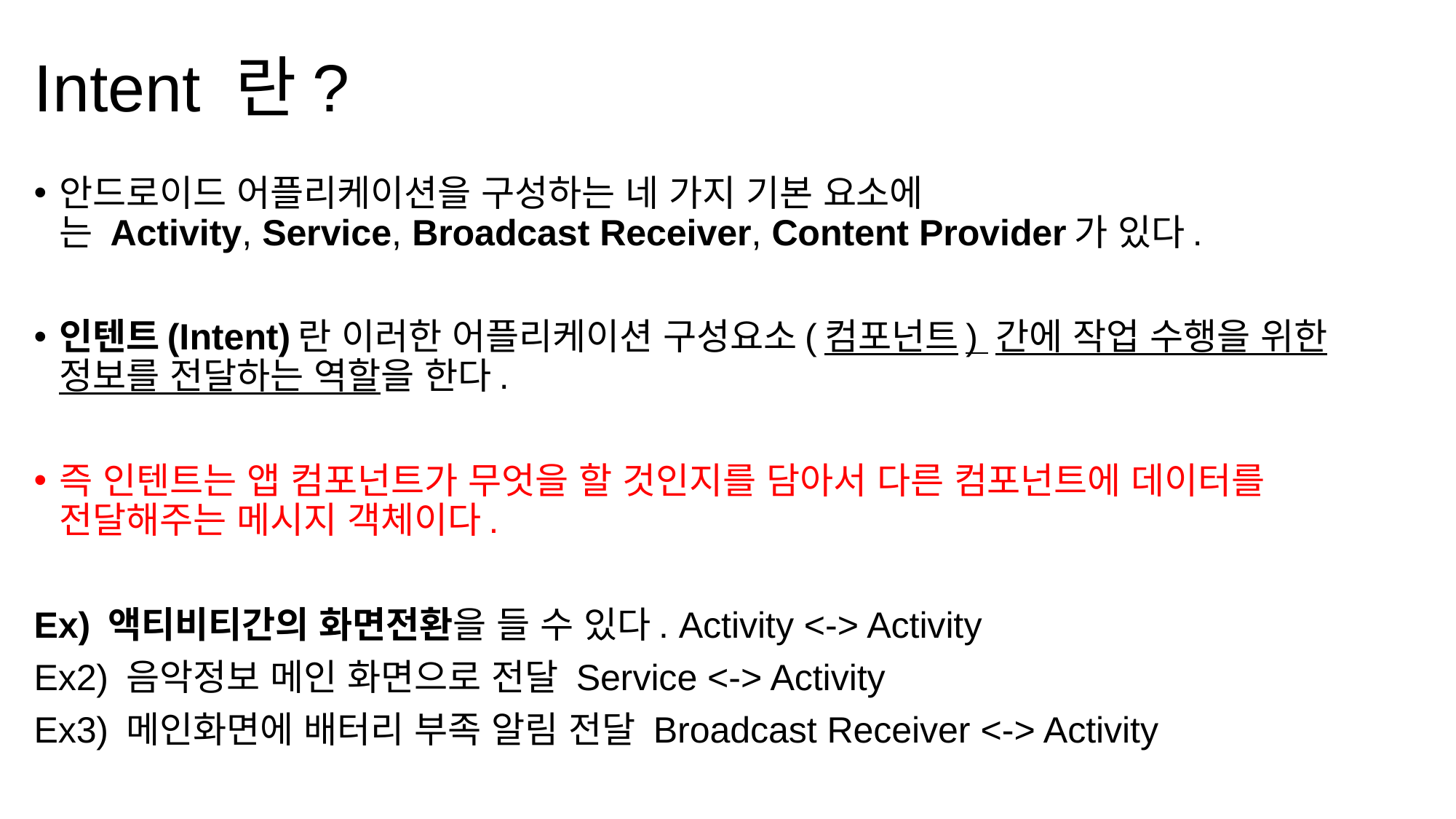

# Intent 란?
안드로이드 어플리케이션을 구성하는 네 가지 기본 요소에는 Activity, Service, Broadcast Receiver, Content Provider가 있다.

인텐트(Intent)란 이러한 어플리케이션 구성요소(컴포넌트) 간에 작업 수행을 위한 정보를 전달하는 역할을 한다.

즉 인텐트는 앱 컴포넌트가 무엇을 할 것인지를 담아서 다른 컴포넌트에 데이터를 전달해주는 메시지 객체이다.

Ex) 액티비티간의 화면전환을 들 수 있다. Activity <-> Activity
Ex2) 음악정보 메인 화면으로 전달 Service <-> Activity
Ex3) 메인화면에 배터리 부족 알림 전달 Broadcast Receiver <-> Activity